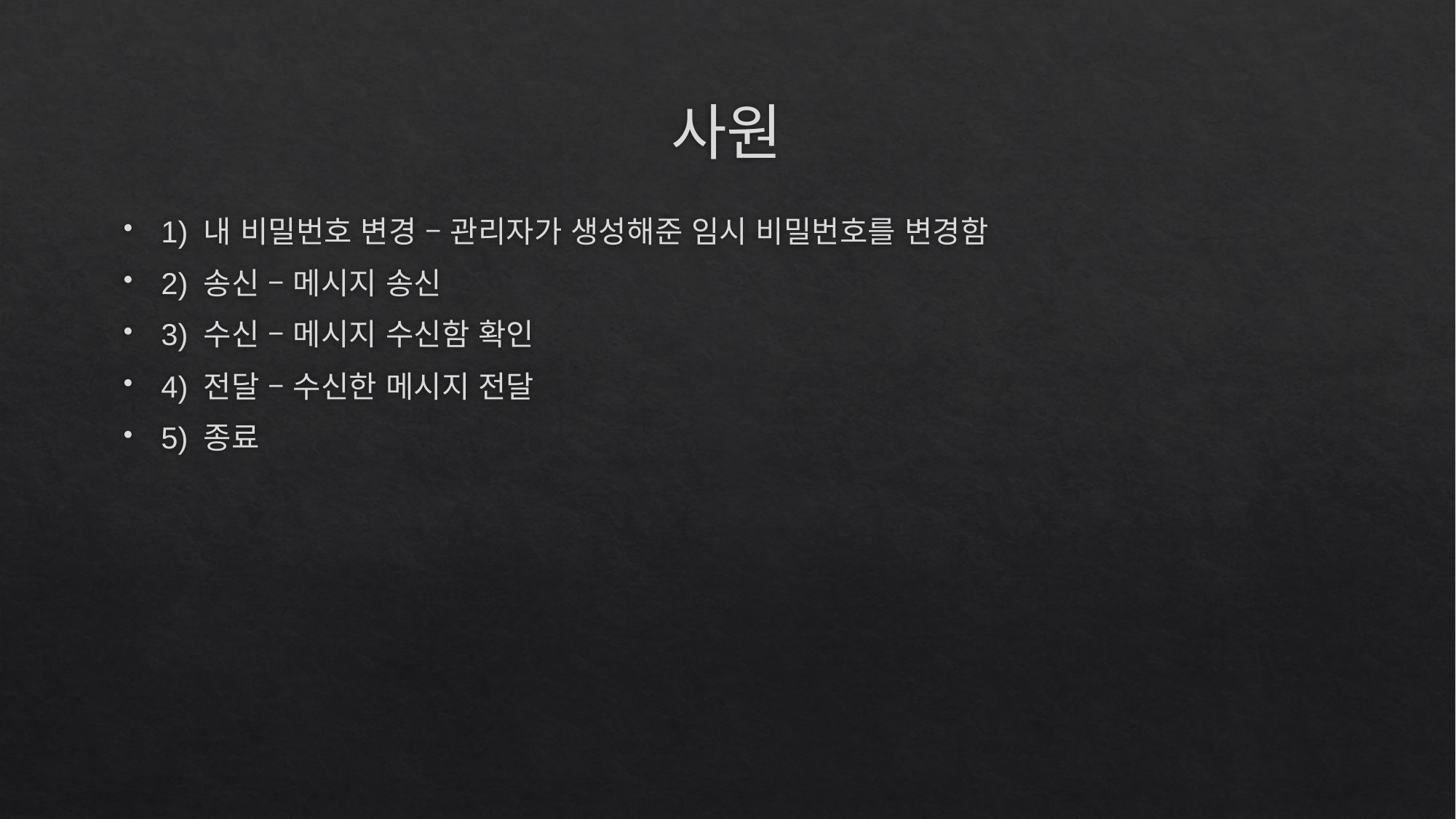

# 사원
1) 내 비밀번호 변경 – 관리자가 생성해준 임시 비밀번호를 변경함
2) 송신 – 메시지 송신
3) 수신 – 메시지 수신함 확인
4) 전달 – 수신한 메시지 전달
5) 종료